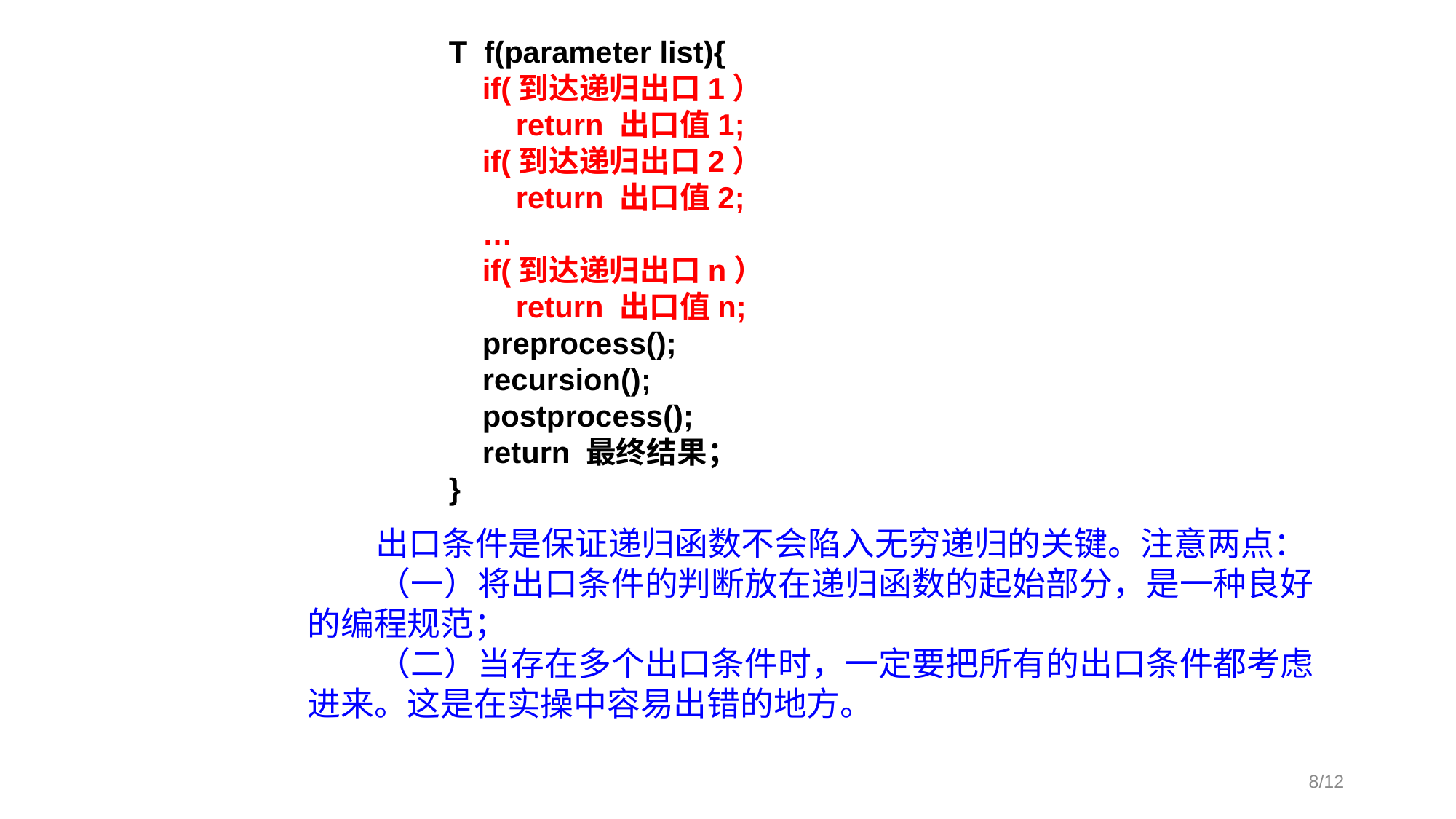

T  f(parameter list){
    if(到达递归出口1）
        return 出口值1;
    if(到达递归出口2）
        return 出口值2;
    …
    if(到达递归出口n）
        return 出口值n;
    preprocess();
    recursion();
    postprocess();
    return 最终结果；
}
        出口条件是保证递归函数不会陷入无穷递归的关键。注意两点：
        （一）将出口条件的判断放在递归函数的起始部分，是一种良好的编程规范；
        （二）当存在多个出口条件时，一定要把所有的出口条件都考虑进来。这是在实操中容易出错的地方。
8/12